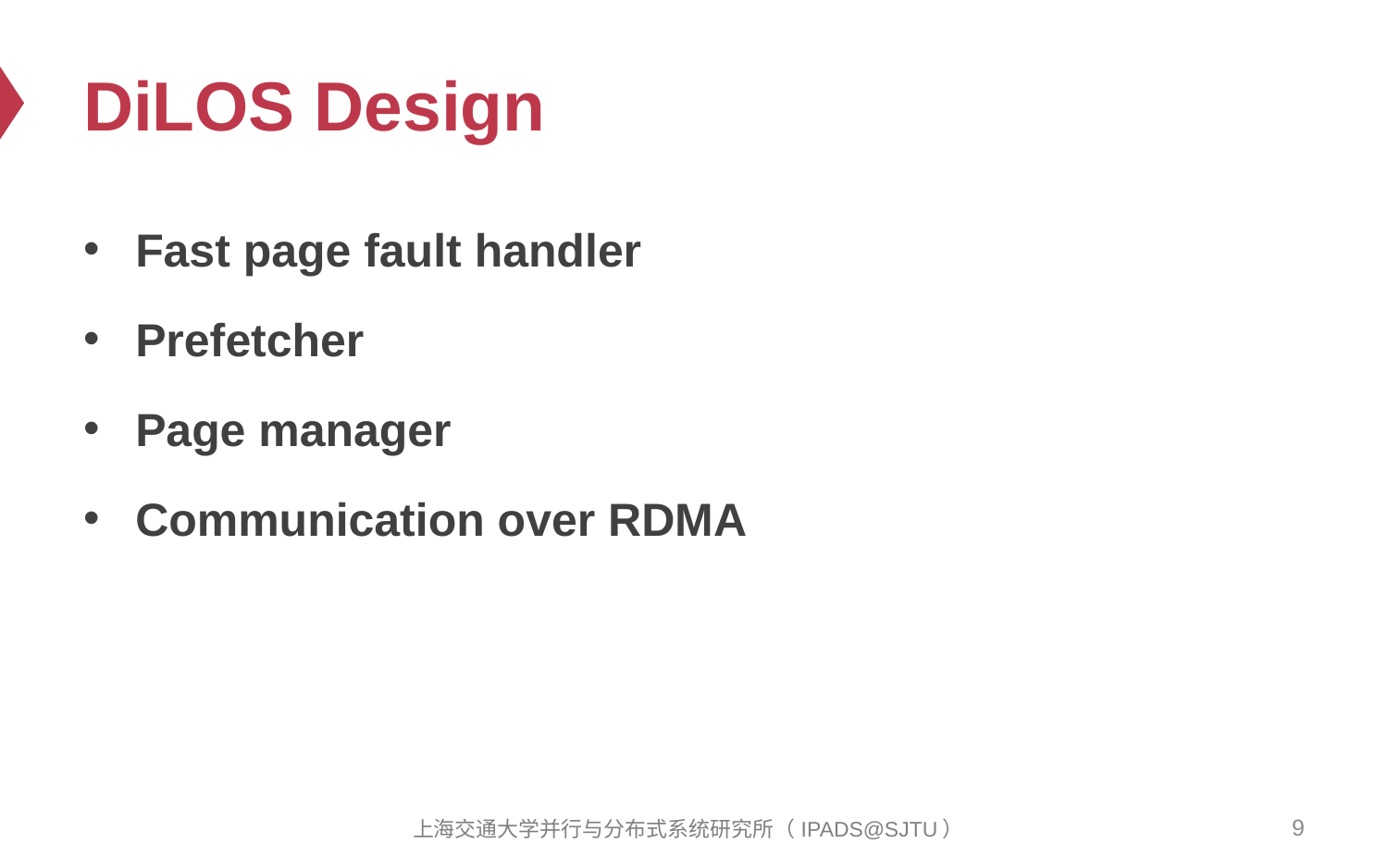

# DiLOS Design
Fast page fault handler
Prefetcher
Page manager
Communication over RDMA
9
上海交通大学并行与分布式系统研究所（IPADS@SJTU）